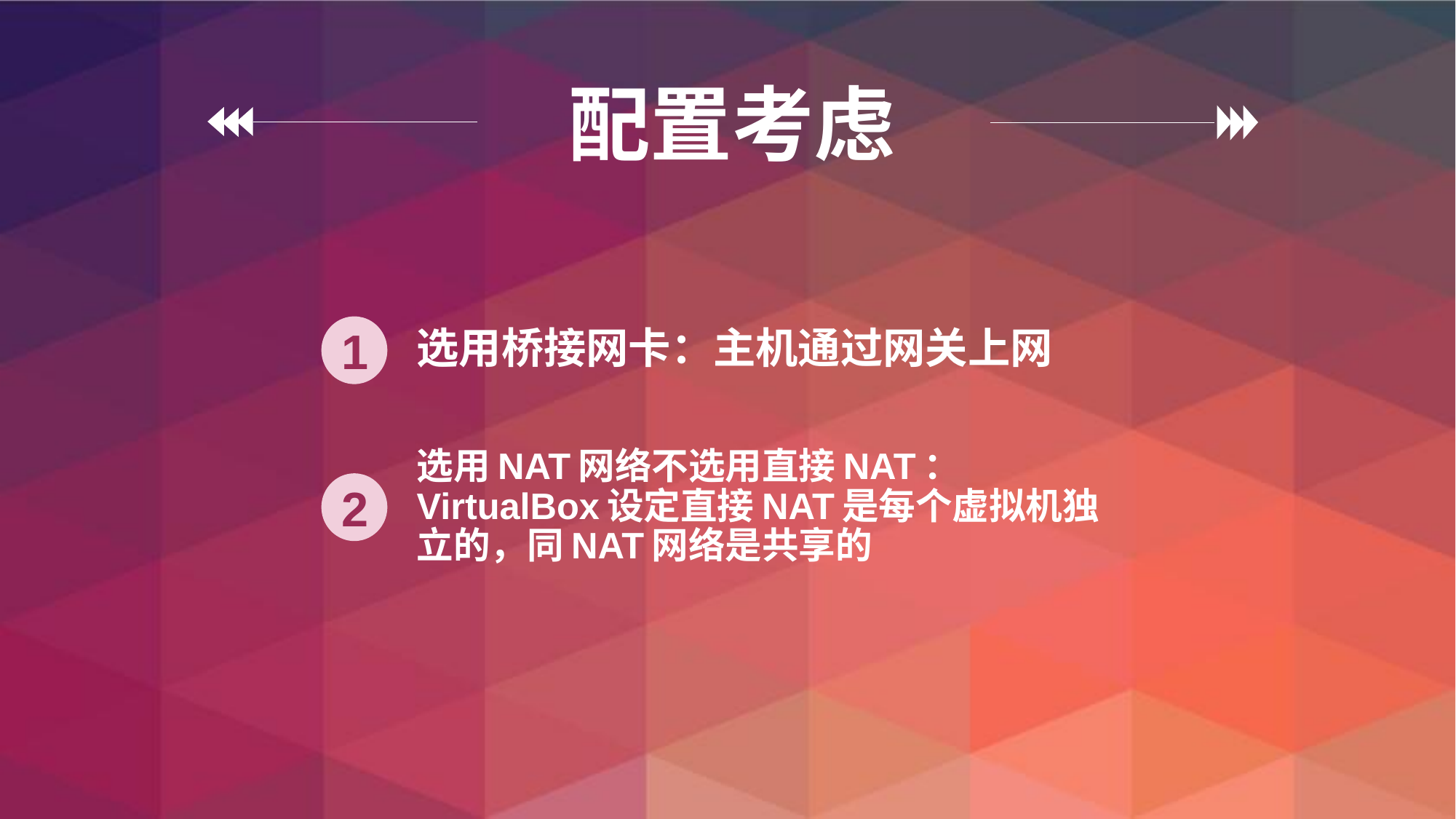

配置考虑

选用桥接网卡：主机通过网关上网
1
选用NAT网络不选用直接NAT：VirtualBox设定直接NAT是每个虚拟机独立的，同NAT网络是共享的
2